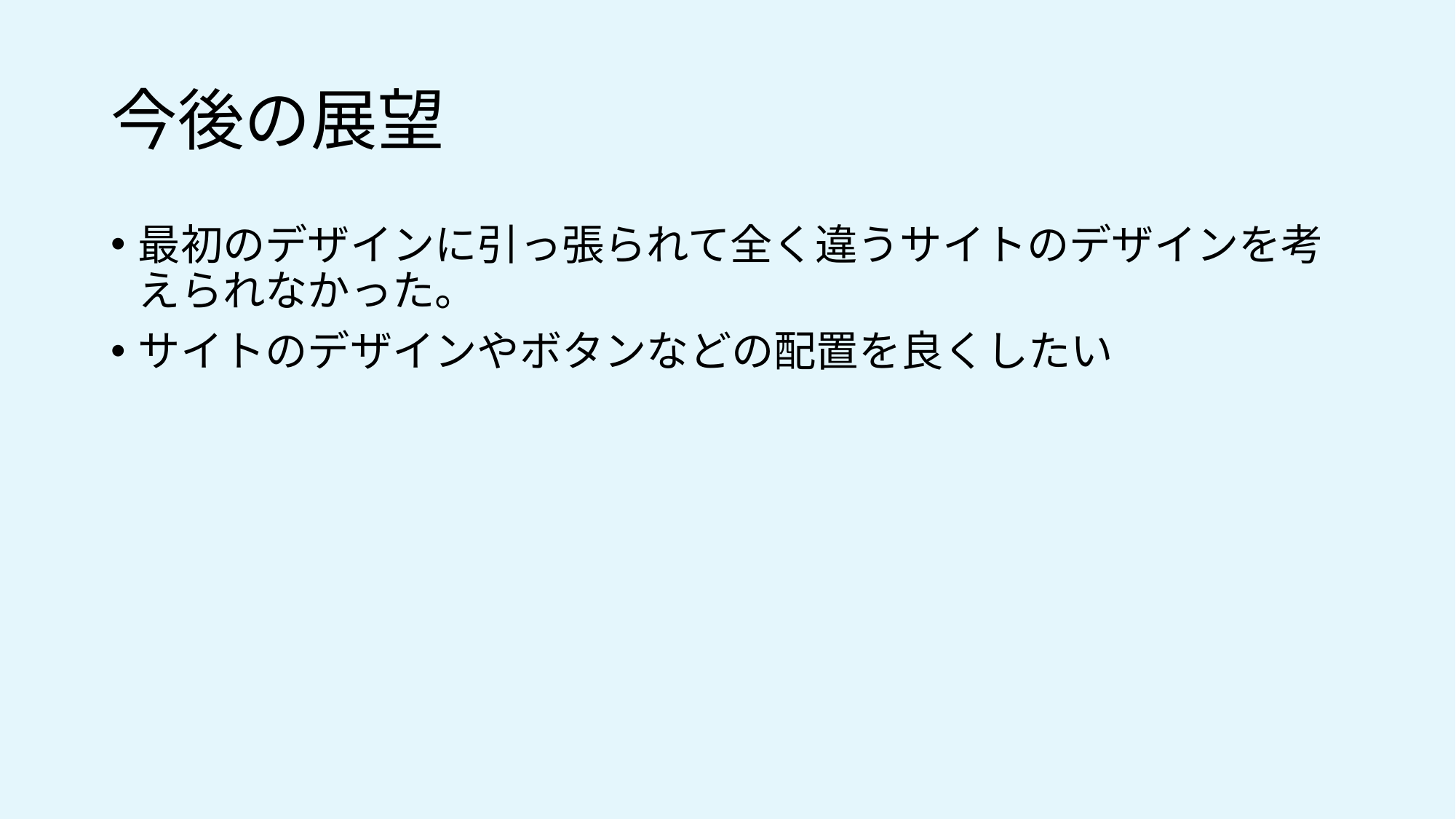

# 今後の展望
最初のデザインに引っ張られて全く違うサイトのデザインを考えられなかった。
サイトのデザインやボタンなどの配置を良くしたい